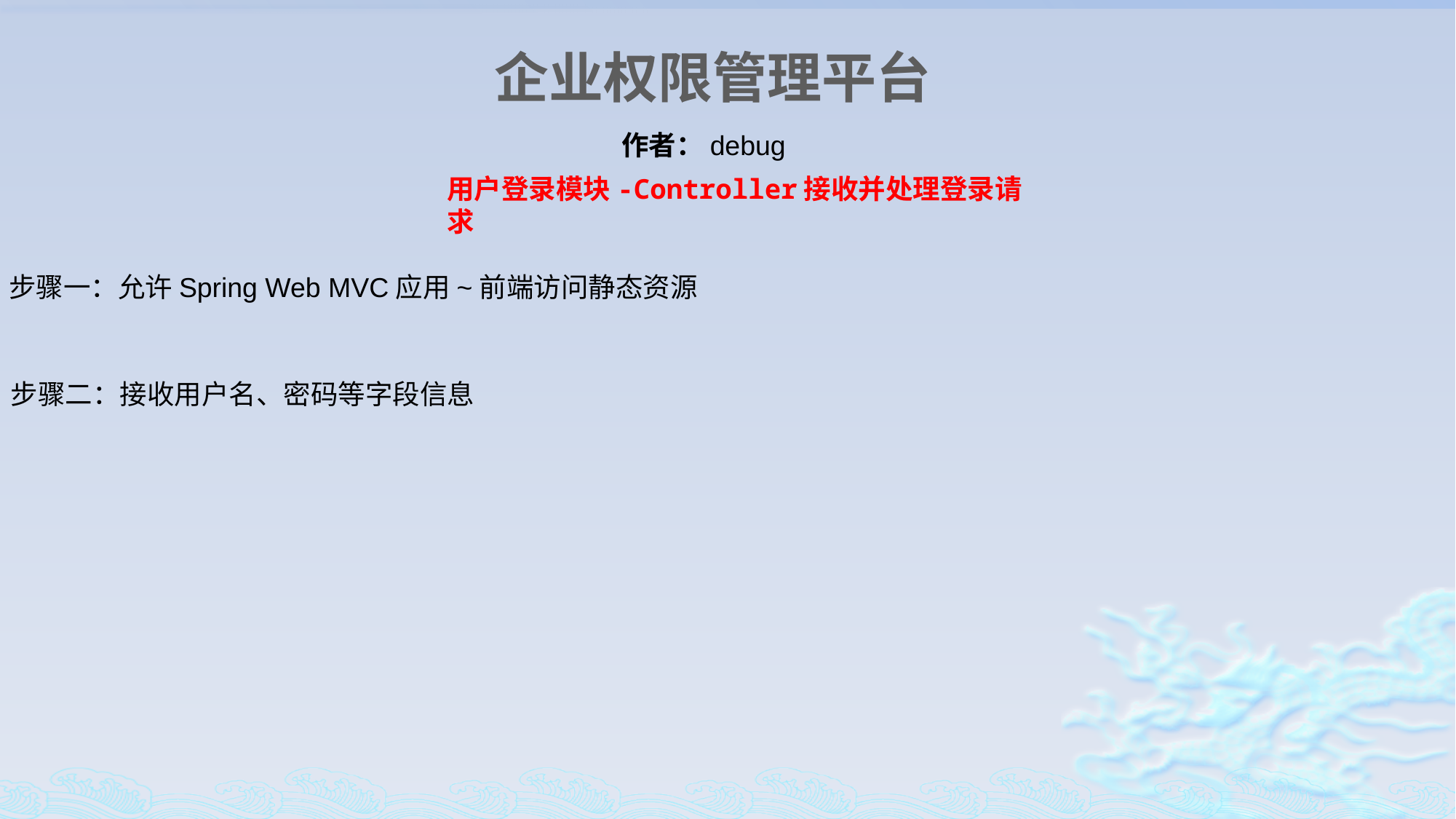

企业权限管理平台
作者：debug
用户登录模块-Controller接收并处理登录请求
步骤一：允许Spring Web MVC应用~前端访问静态资源
步骤二：接收用户名、密码等字段信息